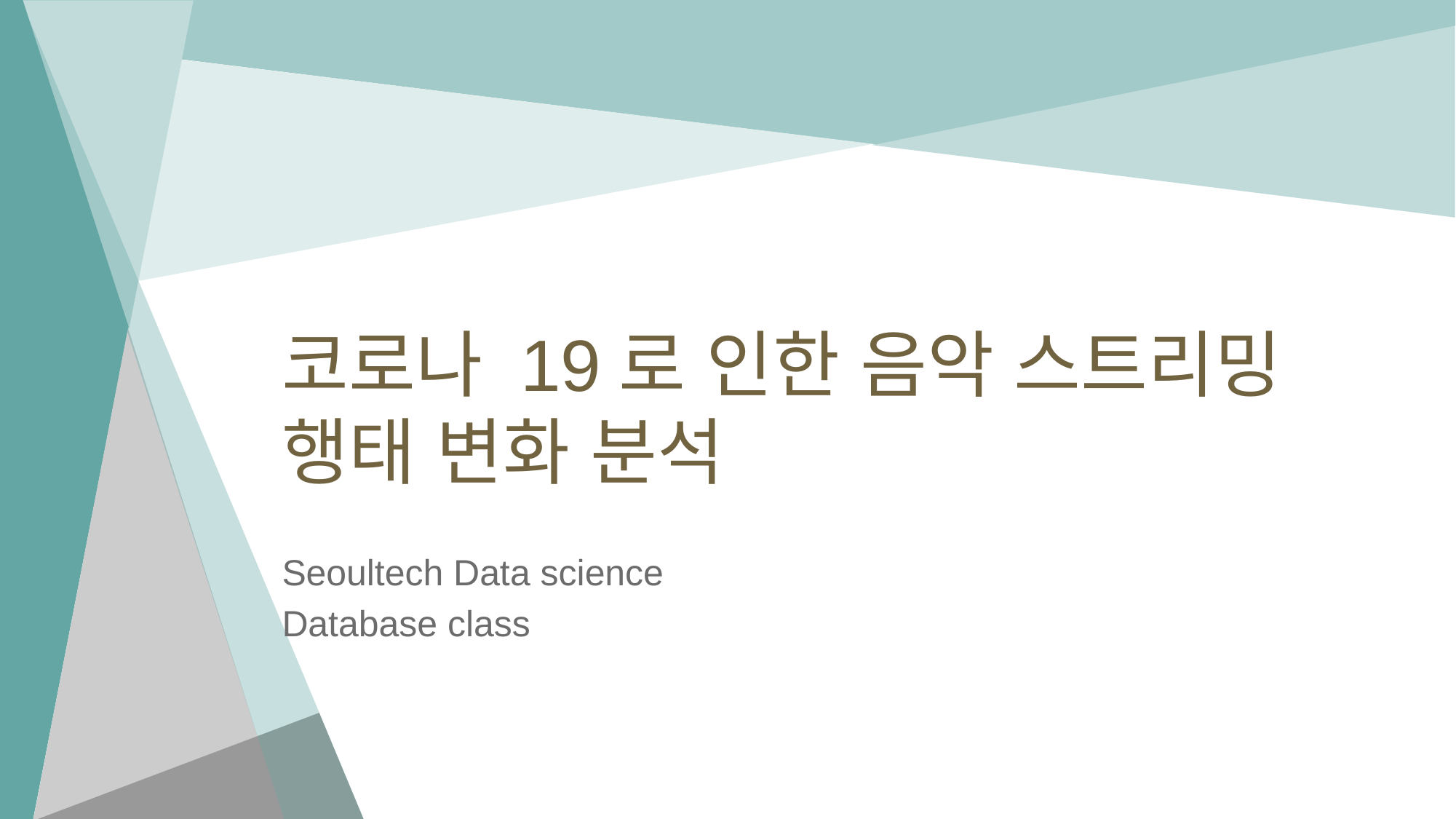

# 코로나 19로 인한 음악 스트리밍
행태 변화 분석
Seoultech Data science
Database class